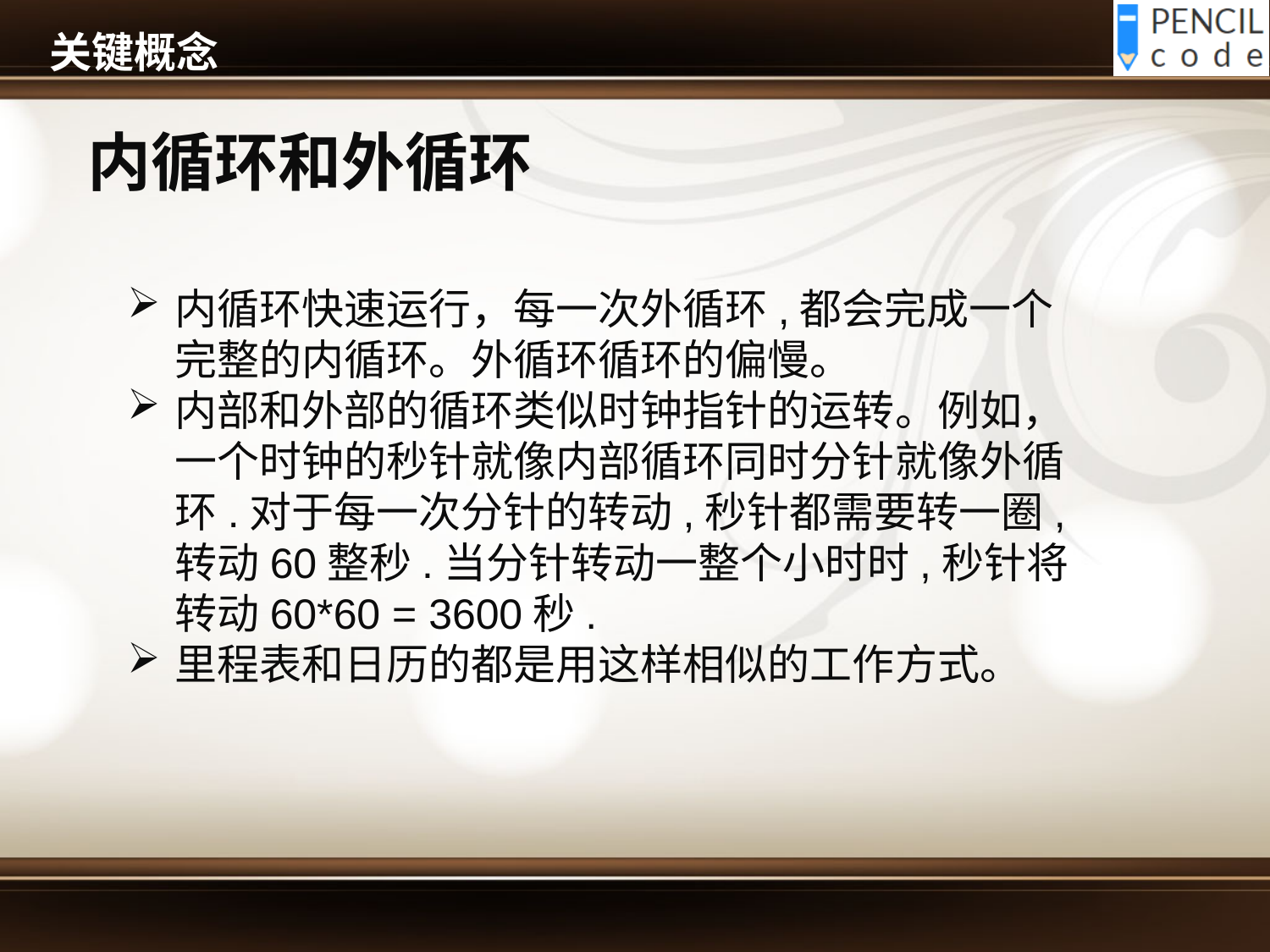

# 关键概念
内循环和外循环
内循环快速运行，每一次外循环,都会完成一个完整的内循环。外循环循环的偏慢。
内部和外部的循环类似时钟指针的运转。例如，一个时钟的秒针就像内部循环同时分针就像外循环.对于每一次分针的转动,秒针都需要转一圈,转动60整秒.当分针转动一整个小时时,秒针将转动60*60 = 3600秒.
里程表和日历的都是用这样相似的工作方式。